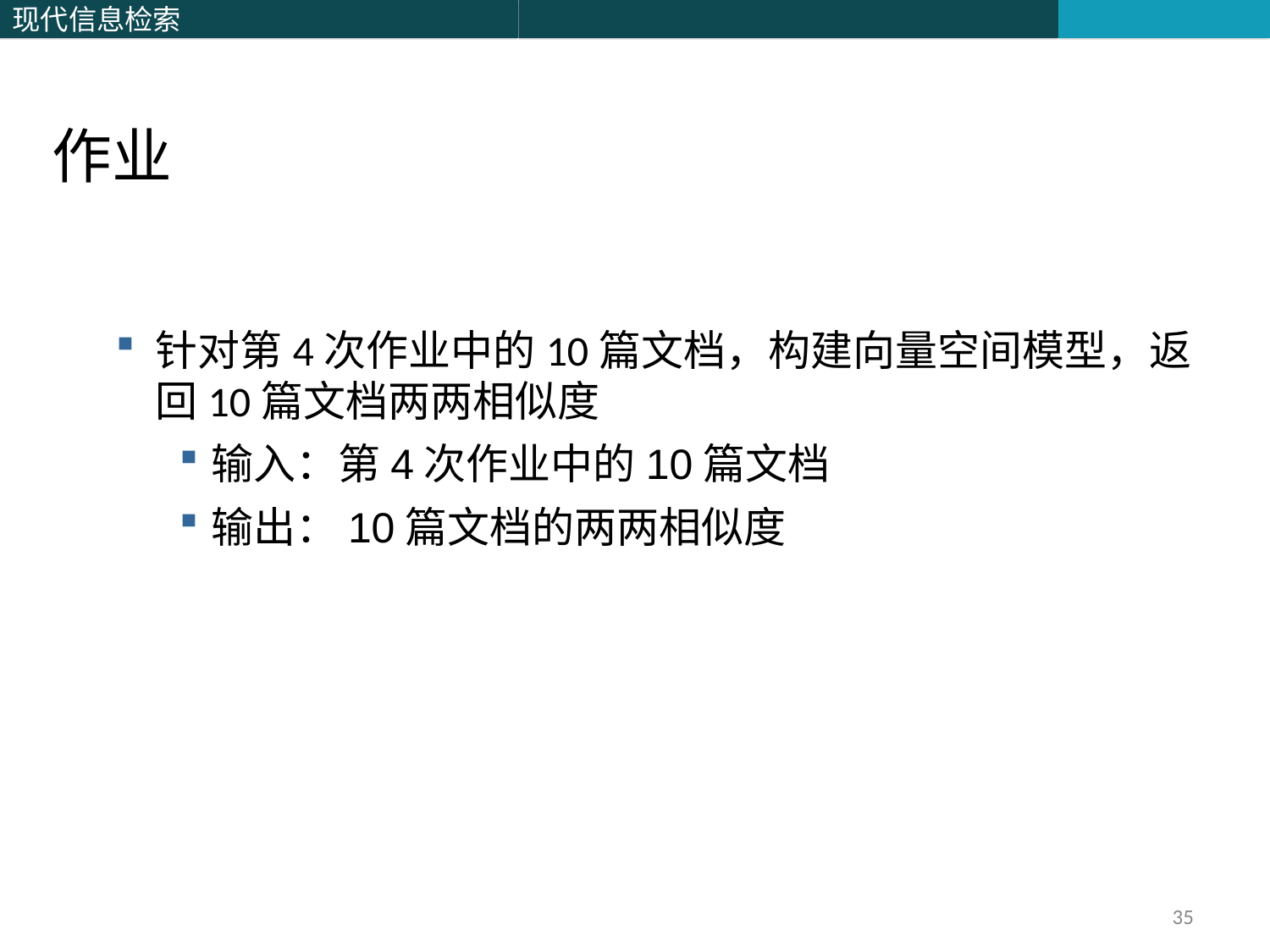

作业
针对第4次作业中的10篇文档，构建向量空间模型，返回10篇文档两两相似度
输入：第4次作业中的10篇文档
输出：10篇文档的两两相似度

35